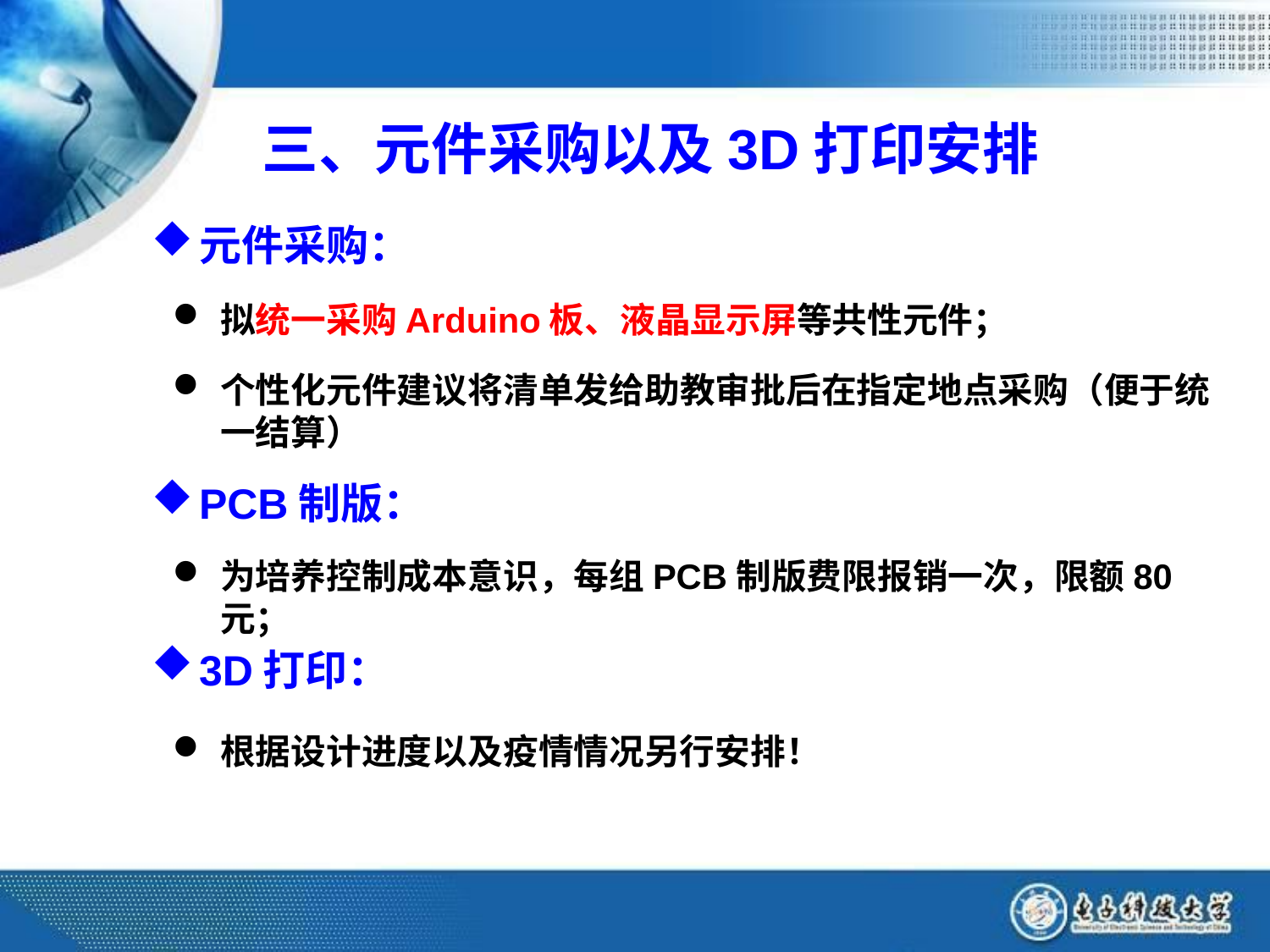

三、元件采购以及3D打印安排
元件采购：
拟统一采购Arduino板、液晶显示屏等共性元件；
个性化元件建议将清单发给助教审批后在指定地点采购（便于统一结算）
PCB制版：
为培养控制成本意识，每组PCB制版费限报销一次，限额80元；
3D打印：
根据设计进度以及疫情情况另行安排！